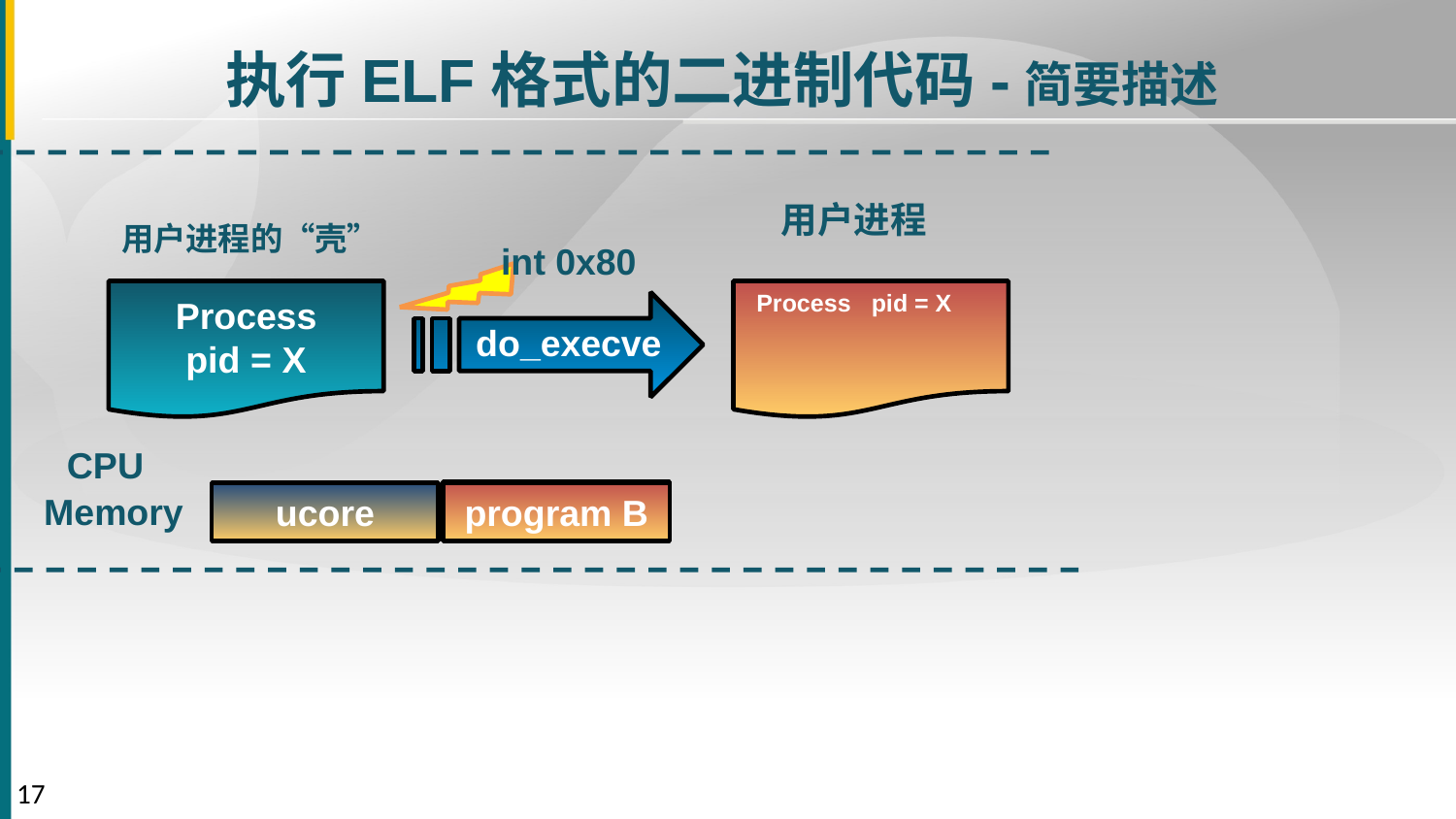

执行ELF格式的二进制代码-简要描述

用户进程
用户进程的“壳”
int 0x80

Process   pid = X

Process
pid = X

do_execve
CPU
Memory
program B
ucore
program B

17